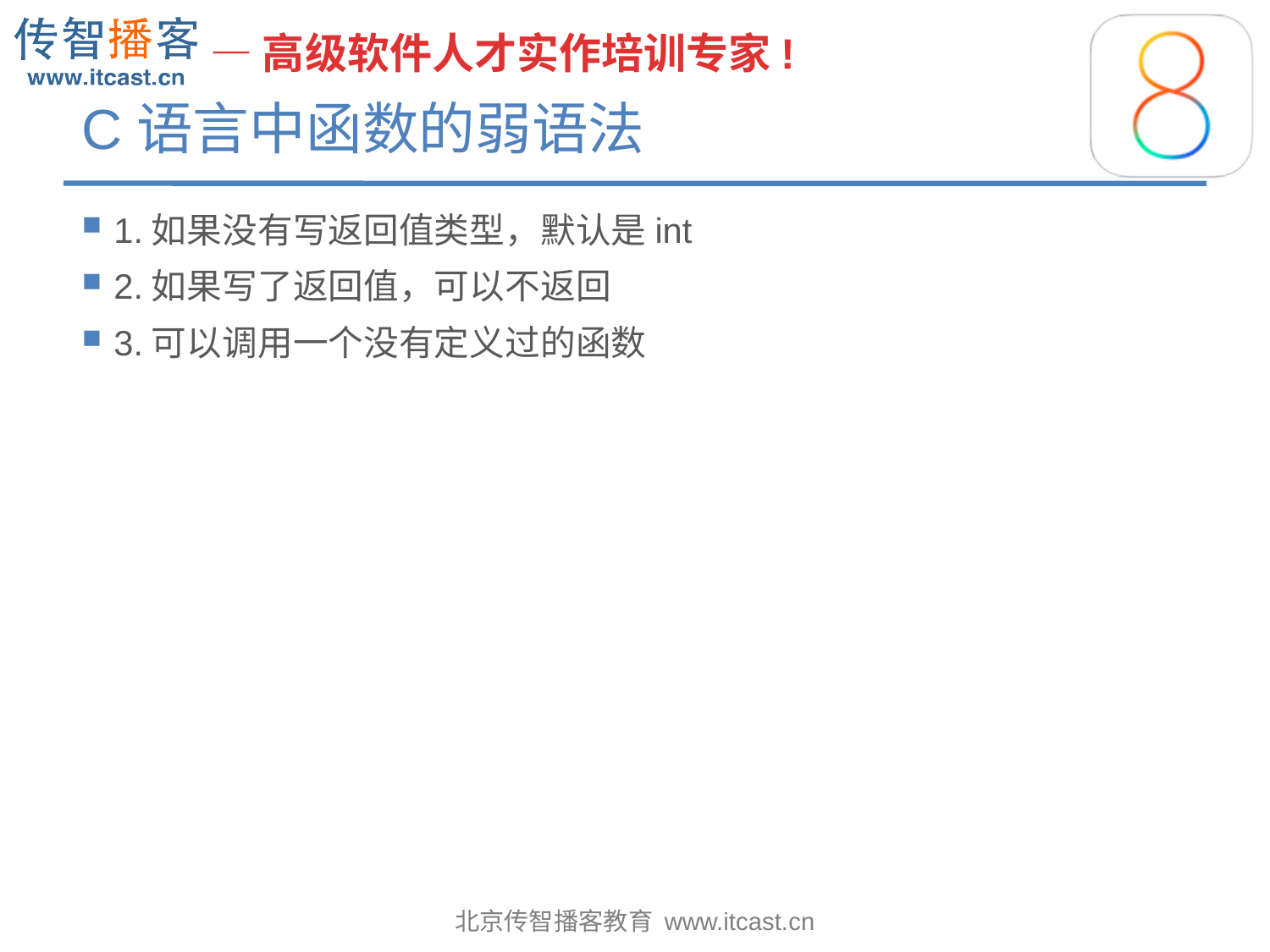

# C语言中函数的弱语法
1.如果没有写返回值类型，默认是int
2.如果写了返回值，可以不返回
3.可以调用一个没有定义过的函数